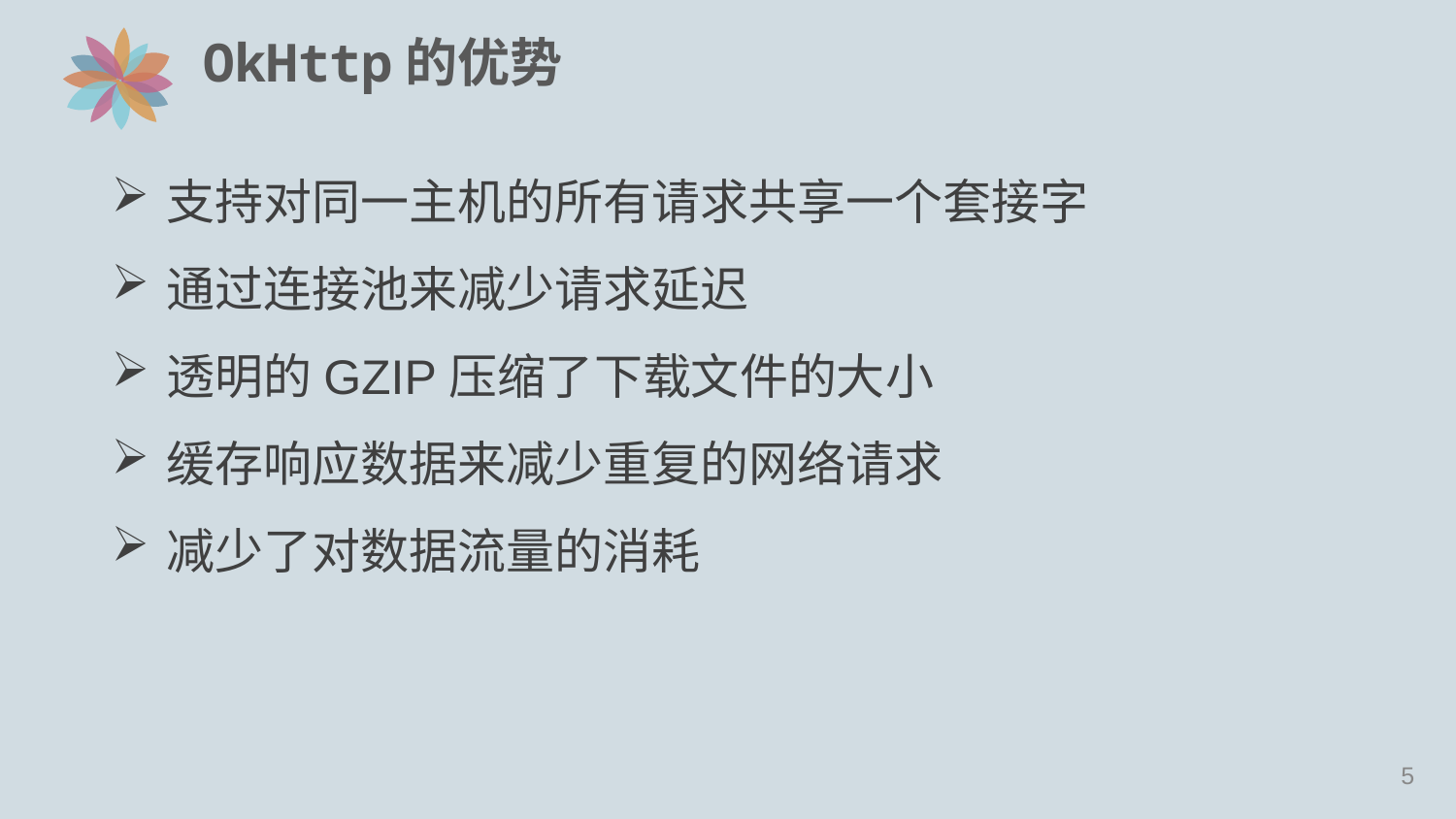

# OkHttp的优势
支持对同一主机的所有请求共享一个套接字
通过连接池来减少请求延迟
透明的GZIP压缩了下载文件的大小
缓存响应数据来减少重复的网络请求
减少了对数据流量的消耗
5